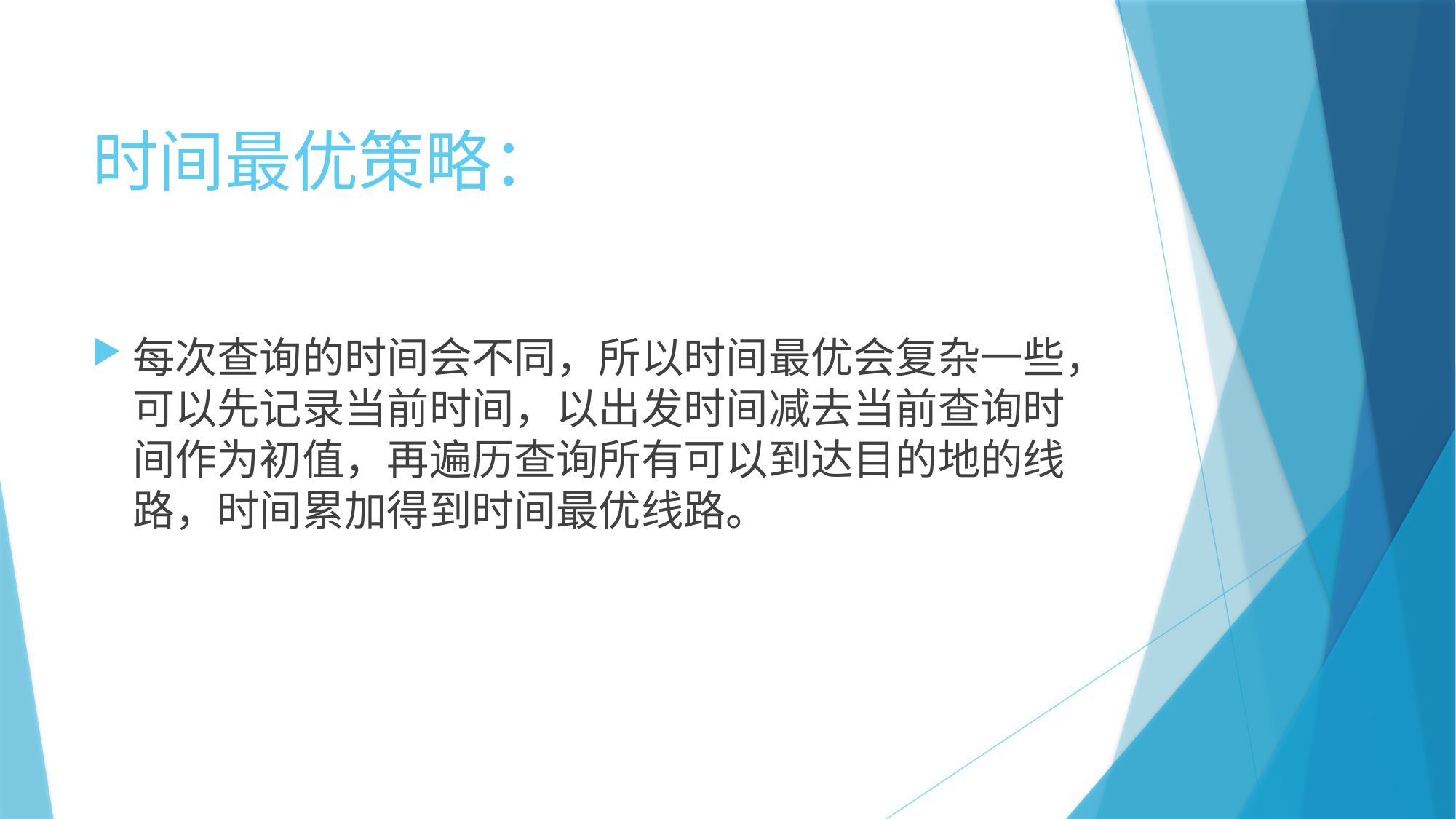

# 时间最优策略：
每次查询的时间会不同，所以时间最优会复杂一些，可以先记录当前时间，以出发时间减去当前查询时间作为初值，再遍历查询所有可以到达目的地的线路，时间累加得到时间最优线路。